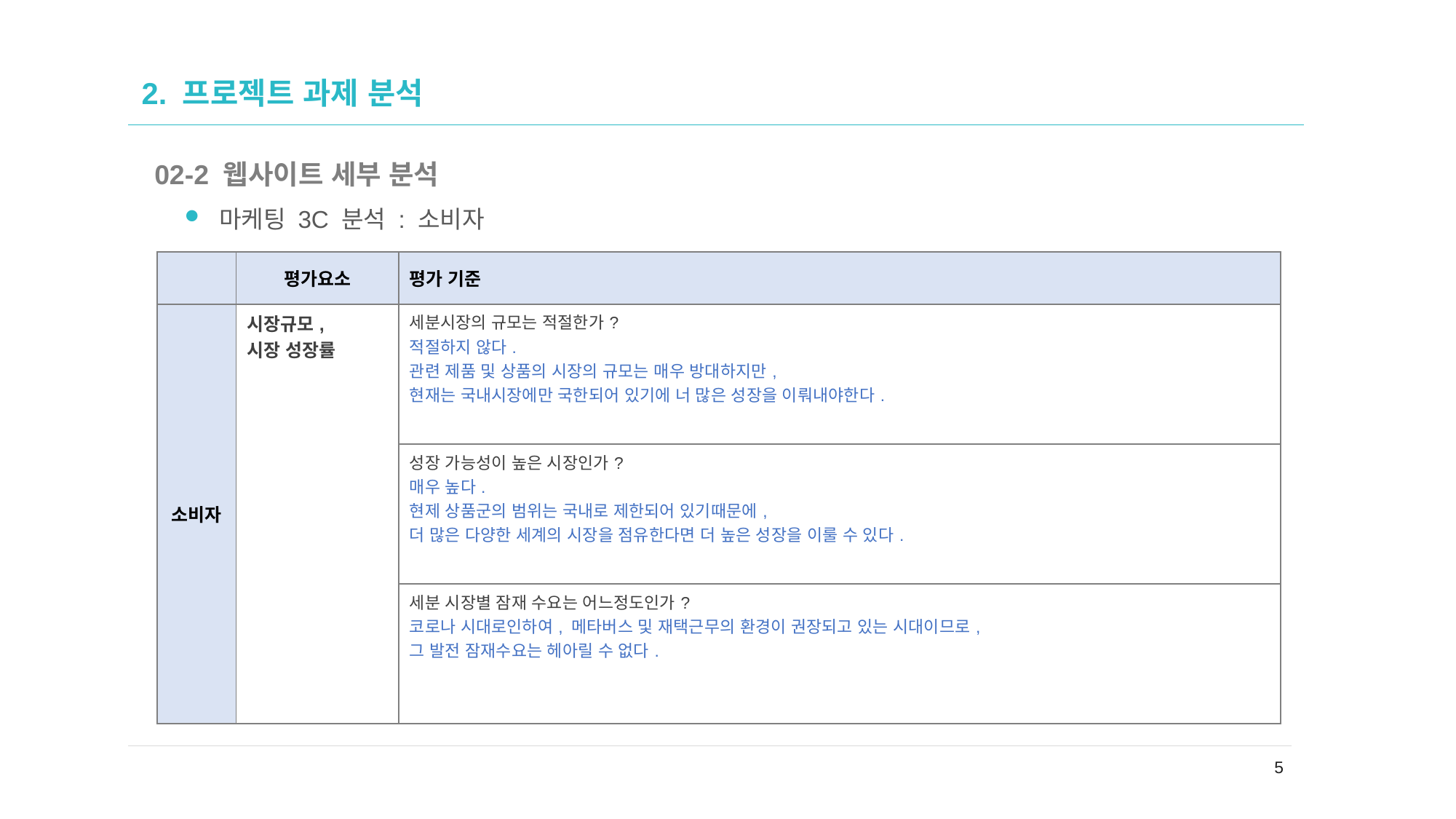

02
# 2. 프로젝트 과제 분석
02-2 웹사이트 세부 분석
마케팅 3C 분석 : 소비자

|  | 평가요소 | 평가 기준 |
| --- | --- | --- |
| 소비자 | 시장규모, 시장 성장률 | 세분시장의 규모는 적절한가? 적절하지 않다. 관련 제품 및 상품의 시장의 규모는 매우 방대하지만, 현재는 국내시장에만 국한되어 있기에 너 많은 성장을 이뤄내야한다. |
|  |  | 성장 가능성이 높은 시장인가? 매우 높다. 현제 상품군의 범위는 국내로 제한되어 있기때문에, 더 많은 다양한 세계의 시장을 점유한다면 더 높은 성장을 이룰 수 있다. |
|  |  | 세분 시장별 잠재 수요는 어느정도인가? 코로나 시대로인하여, 메타버스 및 재택근무의 환경이 권장되고 있는 시대이므로, 그 발전 잠재수요는 헤아릴 수 없다. |
5